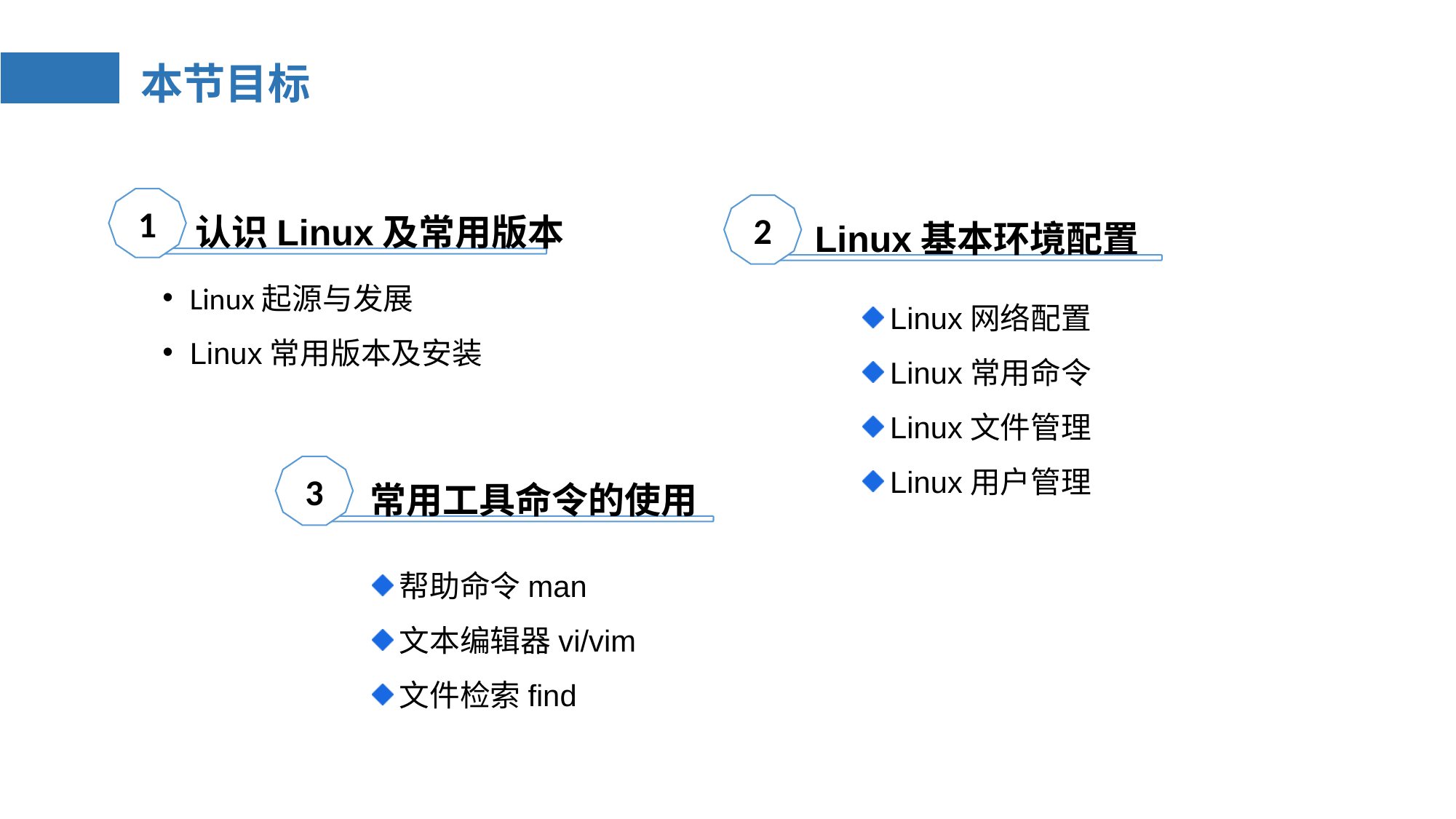

# 本节目标
认识Linux及常用版本
1

Linux基本环境配置
2

Linux网络配置
Linux常用命令
Linux文件管理
Linux用户管理
Linux起源与发展
Linux常用版本及安装
常用工具命令的使用
3

帮助命令man
文本编辑器vi/vim
文件检索find